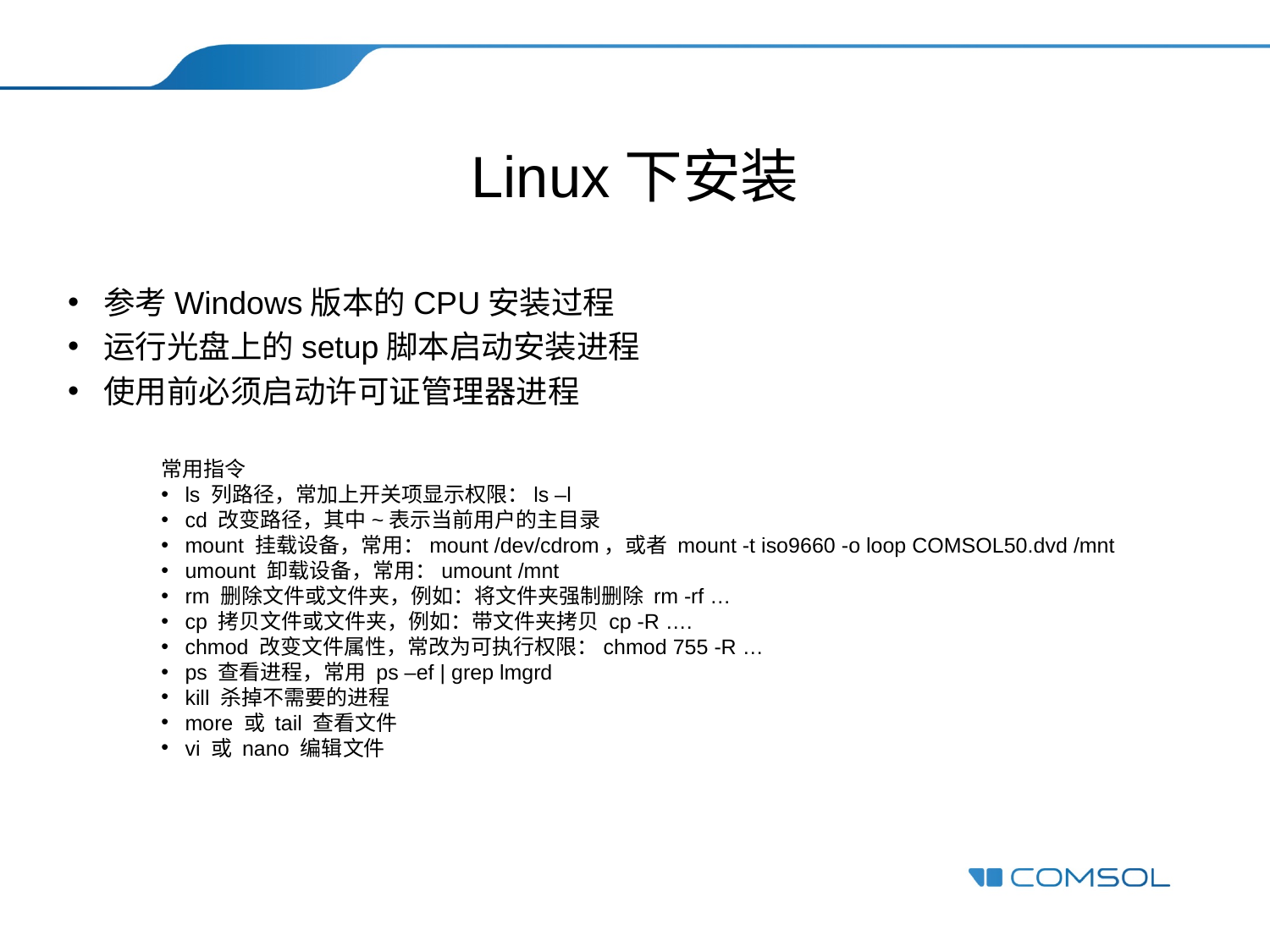

# Linux下安装
参考Windows版本的CPU安装过程
运行光盘上的setup脚本启动安装进程
使用前必须启动许可证管理器进程
常用指令
ls 列路径，常加上开关项显示权限：ls –l
cd 改变路径，其中~表示当前用户的主目录
mount 挂载设备，常用：mount /dev/cdrom，或者 mount -t iso9660 -o loop COMSOL50.dvd /mnt
umount 卸载设备，常用：umount /mnt
rm 删除文件或文件夹，例如：将文件夹强制删除 rm -rf …
cp 拷贝文件或文件夹，例如：带文件夹拷贝 cp -R ….
chmod 改变文件属性，常改为可执行权限：chmod 755 -R …
ps 查看进程，常用 ps –ef | grep lmgrd
kill 杀掉不需要的进程
more 或 tail 查看文件
vi 或 nano 编辑文件